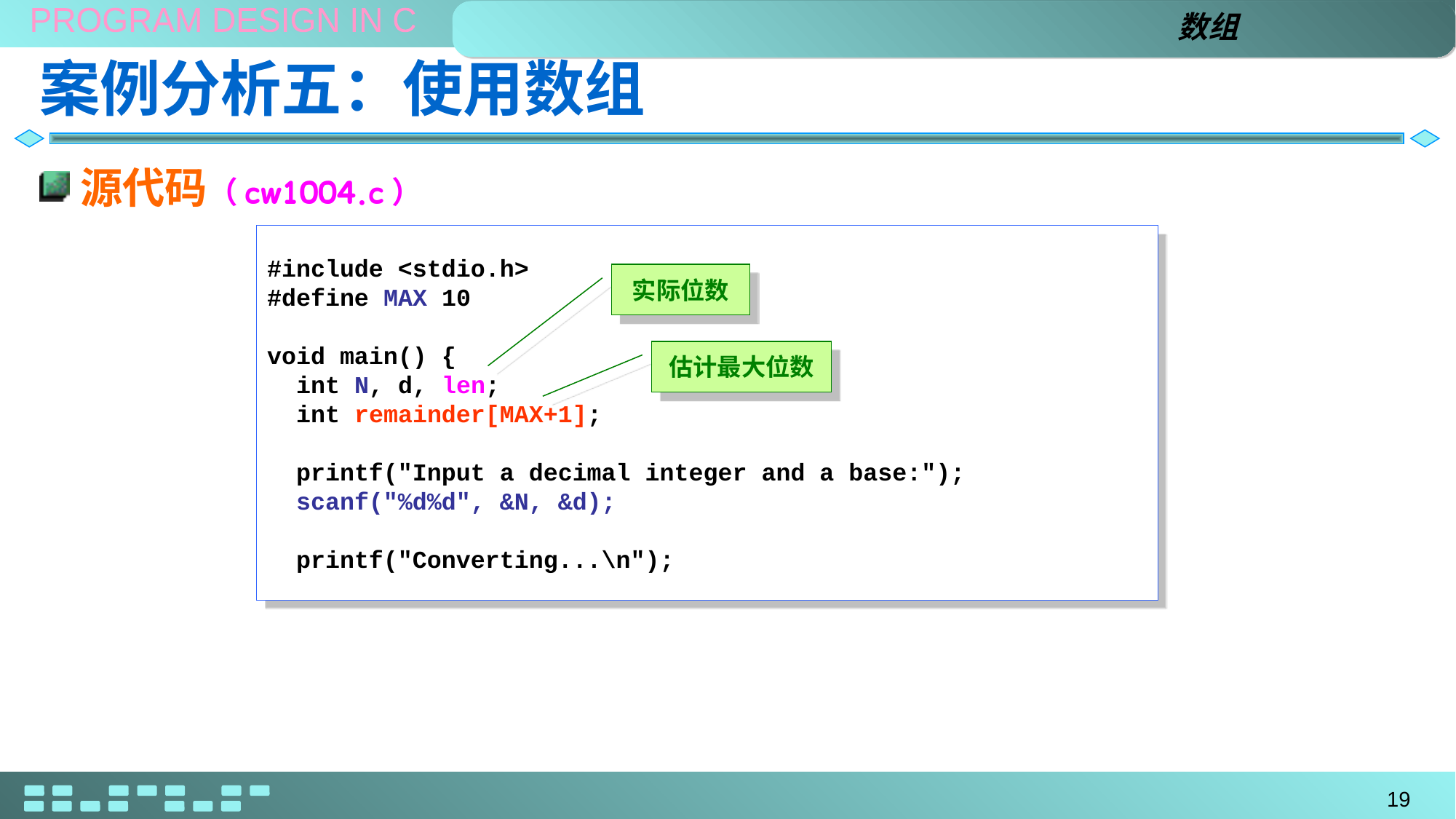

数组
# 案例分析五：使用数组
源代码（cw1004.c）

#include <stdio.h>
#define MAX 10

void main() {
  int N, d, len;
  int remainder[MAX+1];

  printf("Input a decimal integer and a base:");
  scanf("%d%d", &N, &d);

  printf("Converting...\n");
实际位数
估计最大位数
19